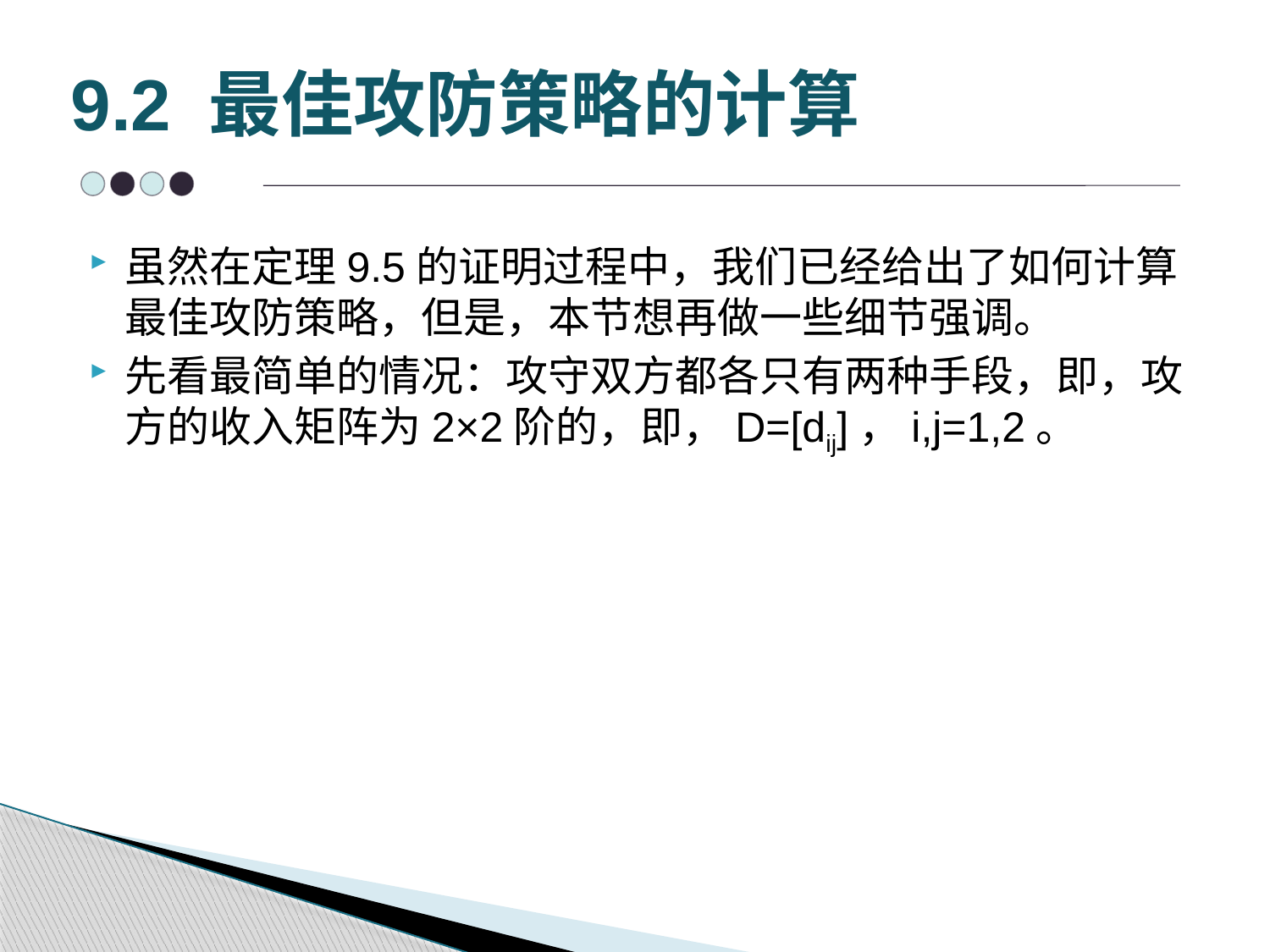

# 9.2 最佳攻防策略的计算

虽然在定理9.5的证明过程中，我们已经给出了如何计算最佳攻防策略，但是，本节想再做一些细节强调。
先看最简单的情况：攻守双方都各只有两种手段，即，攻方的收入矩阵为2×2阶的，即，D=[dij]，i,j=1,2。